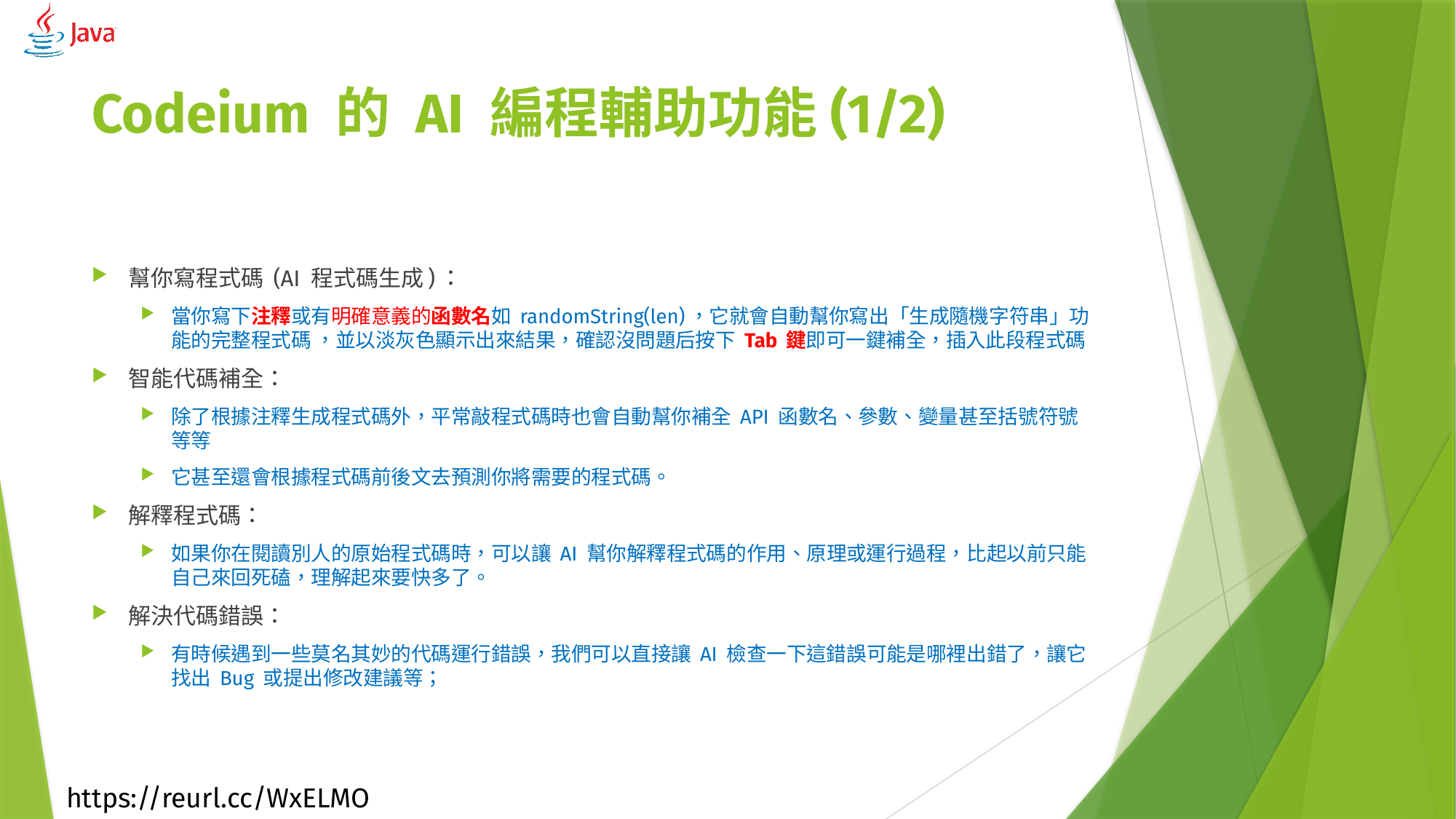

# Codeium 的 AI 編程輔助功能(1/2)
幫你寫程式碼 (AI 程式碼生成)：
當你寫下注釋或有明確意義的函數名如 randomString(len)，它就會自動幫你寫出「生成隨機字符串」功能的完整程式碼 ，並以淡灰色顯示出來結果，確認沒問題后按下 Tab 鍵即可一鍵補全，插入此段程式碼
智能代碼補全：
除了根據注釋生成程式碼外，平常敲程式碼時也會自動幫你補全 API 函數名、參數、變量甚至括號符號等等
它甚至還會根據程式碼前後文去預測你將需要的程式碼。
解釋程式碼：
如果你在閱讀別人的原始程式碼時，可以讓 AI 幫你解釋程式碼的作用、原理或運行過程，比起以前只能自己來回死磕，理解起來要快多了。
解決代碼錯誤：
有時候遇到一些莫名其妙的代碼運行錯誤，我們可以直接讓 AI 檢查一下這錯誤可能是哪裡出錯了，讓它找出 Bug 或提出修改建議等；